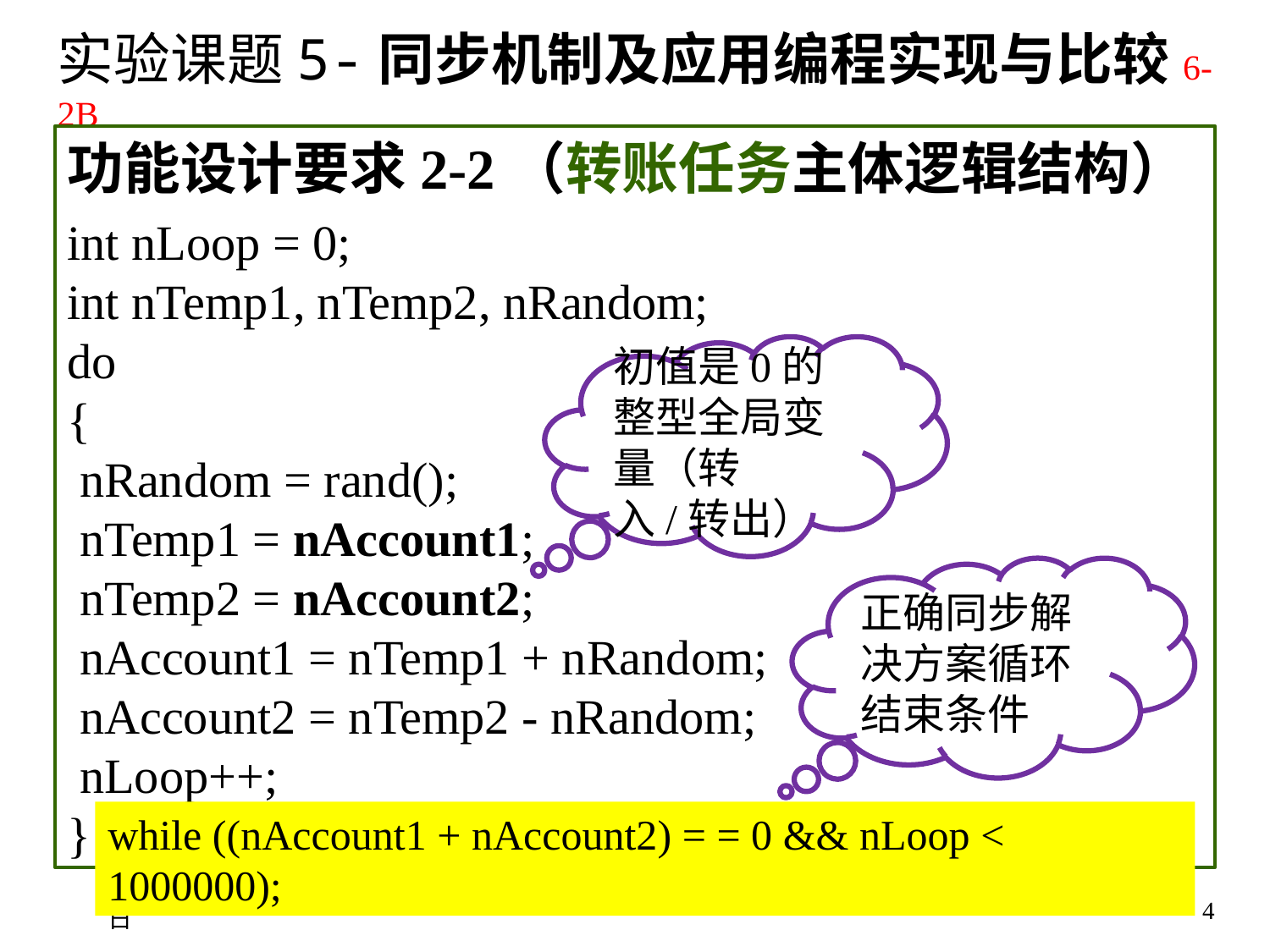

# 实验课题5-同步机制及应用编程实现与比较6-2B
功能设计要求2-2（转账任务主体逻辑结构）
int nLoop = 0;
int nTemp1, nTemp2, nRandom;
do
{
 nRandom = rand();
 nTemp1 = nAccount1;
 nTemp2 = nAccount2;
 nAccount1 = nTemp1 + nRandom;
 nAccount2 = nTemp2 - nRandom;
 nLoop++;
} while ((nAccount1 + nAccount2) = = 0);
初值是0的整型全局变量（转入/转出）
正确同步解决方案循环结束条件
while ((nAccount1 + nAccount2) = = 0 && nLoop < 1000000);
2022年9月4日星期日
北京交通大学计算机学院翟高寿
4